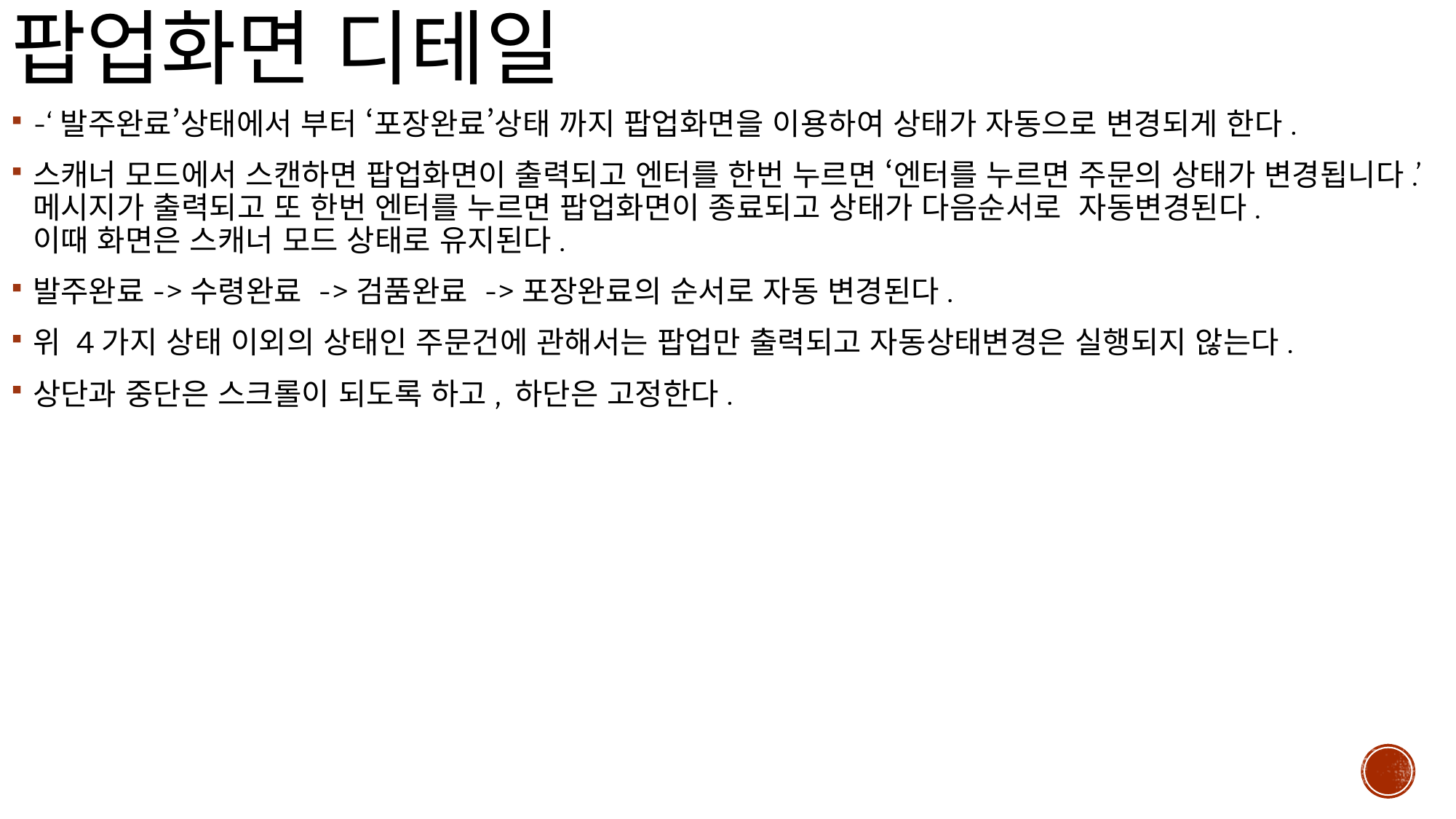

# 팝업화면 디테일
-‘발주완료’상태에서 부터 ‘포장완료’상태 까지 팝업화면을 이용하여 상태가 자동으로 변경되게 한다.
스캐너 모드에서 스캔하면 팝업화면이 출력되고 엔터를 한번 누르면 ‘엔터를 누르면 주문의 상태가 변경됩니다.’ 메시지가 출력되고 또 한번 엔터를 누르면 팝업화면이 종료되고 상태가 다음순서로  자동변경된다.
이때 화면은 스캐너 모드 상태로 유지된다.
발주완료->수령완료 ->검품완료 ->포장완료의 순서로 자동 변경된다.
위 4가지 상태 이외의 상태인 주문건에 관해서는 팝업만 출력되고 자동상태변경은 실행되지 않는다.
상단과 중단은 스크롤이 되도록 하고, 하단은 고정한다.